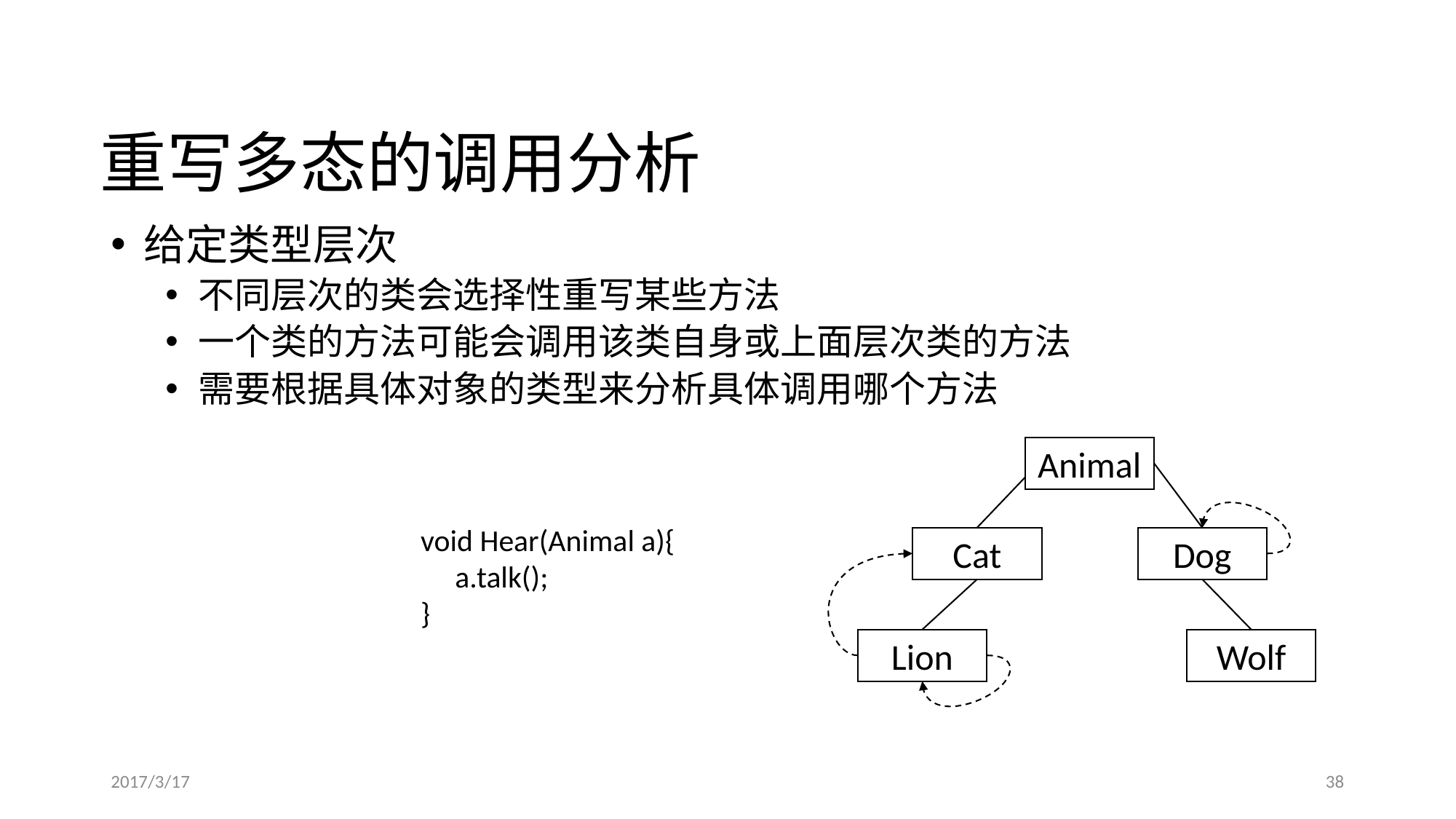

# 重写多态的调用分析
给定类型层次
不同层次的类会选择性重写某些方法
一个类的方法可能会调用该类自身或上面层次类的方法
需要根据具体对象的类型来分析具体调用哪个方法
Animal
void Hear(Animal a){
     a.talk();
}
Cat
Dog
Lion
Wolf
2017/3/17
38